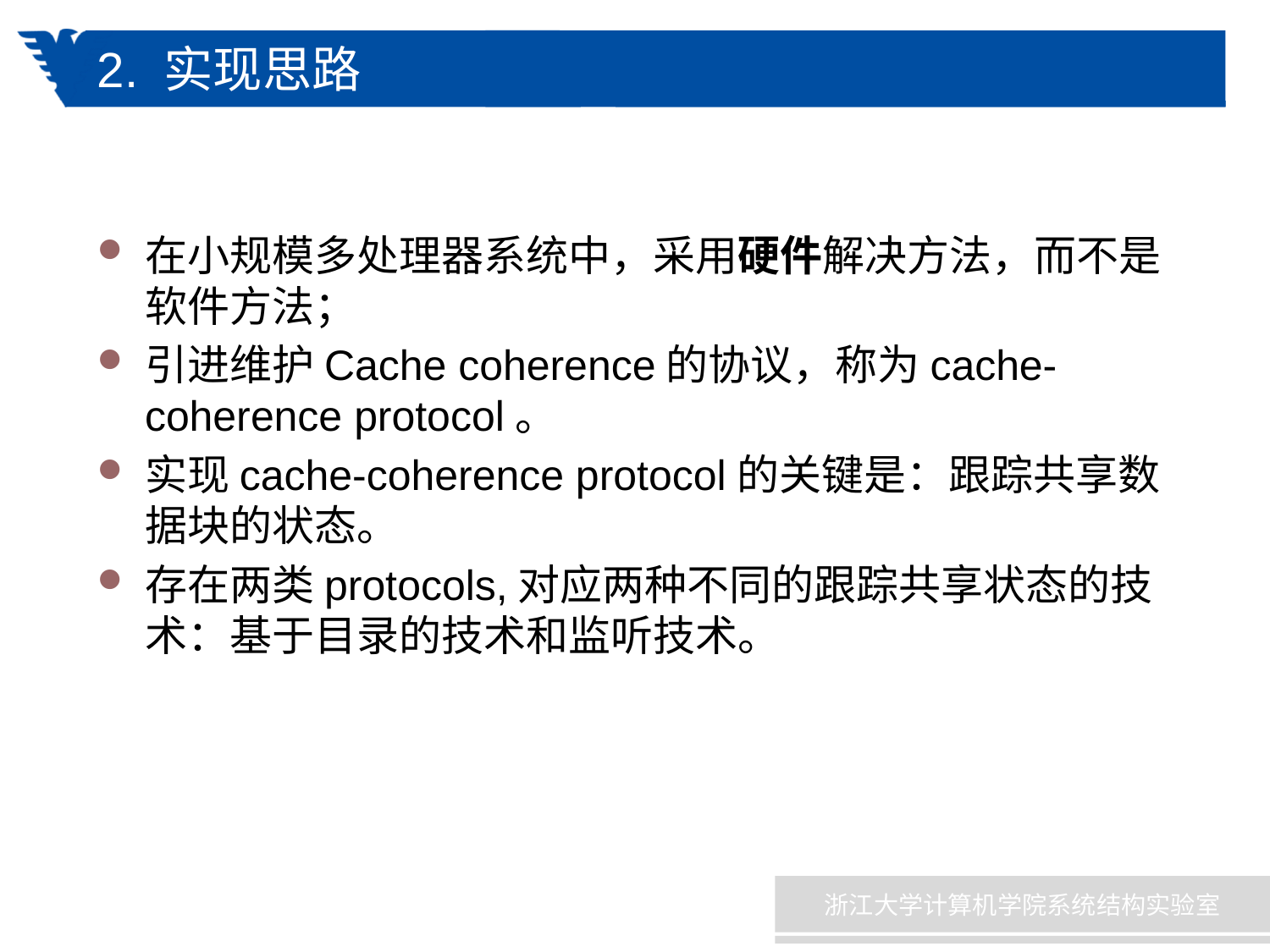

# 2. 实现思路
在小规模多处理器系统中，采用硬件解决方法，而不是软件方法；
引进维护Cache coherence的协议，称为cache-coherence protocol。
实现cache-coherence protocol的关键是：跟踪共享数据块的状态。
存在两类protocols,对应两种不同的跟踪共享状态的技术：基于目录的技术和监听技术。